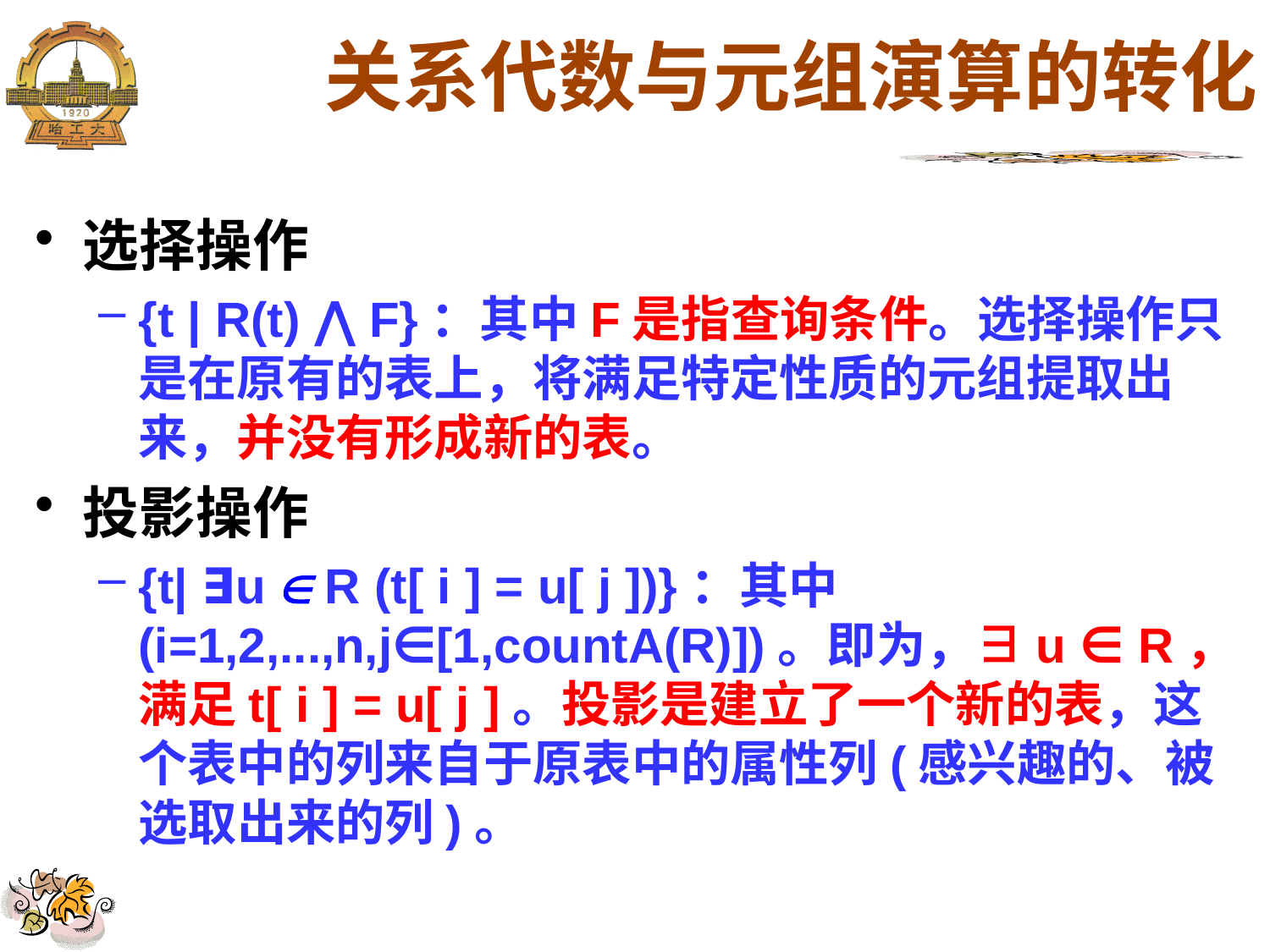

# 关系代数与元组演算的转化
选择操作
{t | R(t) ⋀ F}：其中F是指查询条件。选择操作只是在原有的表上，将满足特定性质的元组提取出来，并没有形成新的表。
投影操作
{t| ∃u ∈ R (t[ i ] = u[ j ])}：其中(i=1,2,...,n,j∈[1,countA(R)])。即为，∃u ∈ R，满足t[ i ] = u[ j ]。投影是建立了一个新的表，这个表中的列来自于原表中的属性列(感兴趣的、被选取出来的列)。